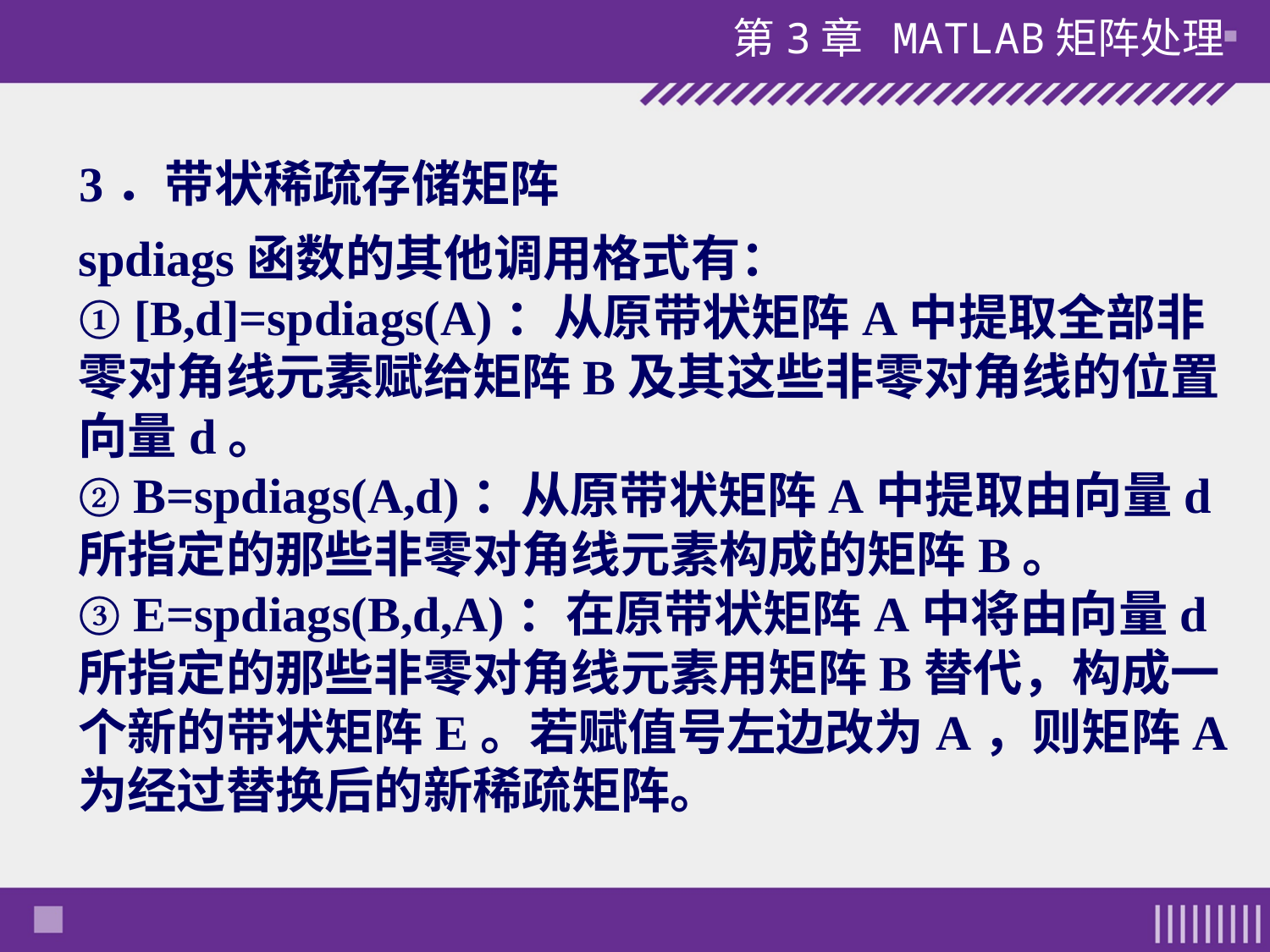

3．带状稀疏存储矩阵
spdiags函数的其他调用格式有：
① [B,d]=spdiags(A)：从原带状矩阵A中提取全部非零对角线元素赋给矩阵B及其这些非零对角线的位置向量d。
② B=spdiags(A,d)：从原带状矩阵A中提取由向量d所指定的那些非零对角线元素构成的矩阵B。
③ E=spdiags(B,d,A)：在原带状矩阵A中将由向量d所指定的那些非零对角线元素用矩阵B替代，构成一个新的带状矩阵E。若赋值号左边改为A，则矩阵A为经过替换后的新稀疏矩阵。